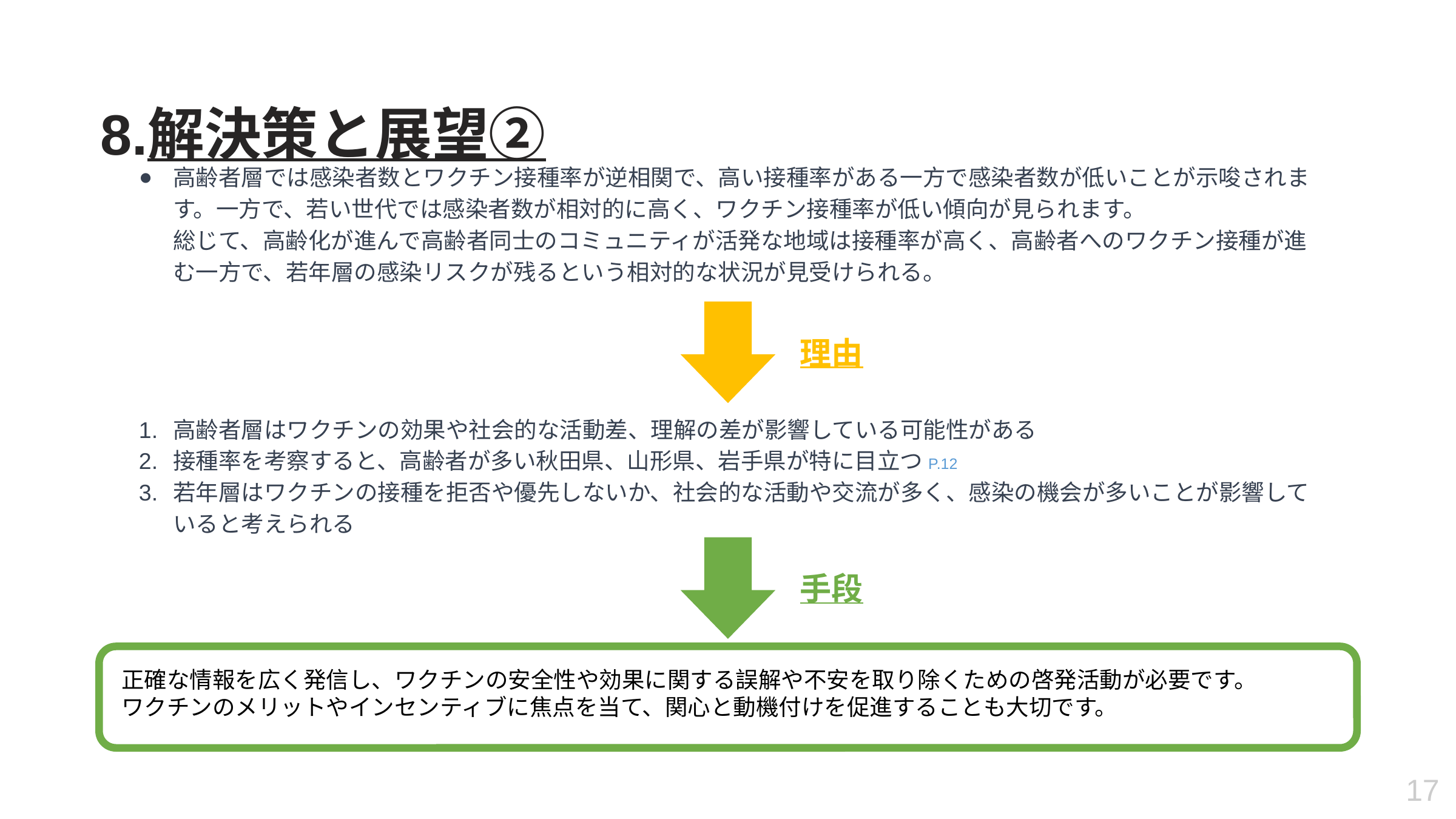

解決策と展望②
高齢者層では感染者数とワクチン接種率が逆相関で、高い接種率がある一方で感染者数が低いことが示唆されます。一方で、若い世代では感染者数が相対的に高く、ワクチン接種率が低い傾向が見られます。
総じて、高齢化が進んで高齢者同士のコミュニティが活発な地域は接種率が高く、高齢者へのワクチン接種が進む一方で、若年層の感染リスクが残るという相対的な状況が見受けられる。

理由
高齢者層はワクチンの効果や社会的な活動差、理解の差が影響している可能性がある
接種率を考察すると、高齢者が多い秋田県、山形県、岩手県が特に目立つP.12
若年層はワクチンの接種を拒否や優先しないか、社会的な活動や交流が多く、感染の機会が多いことが影響していると考えられる

手段

正確な情報を広く発信し、ワクチンの安全性や効果に関する誤解や不安を取り除くための啓発活動が必要です。
ワクチンのメリットやインセンティブに焦点を当て、関心と動機付けを促進することも大切です。
17